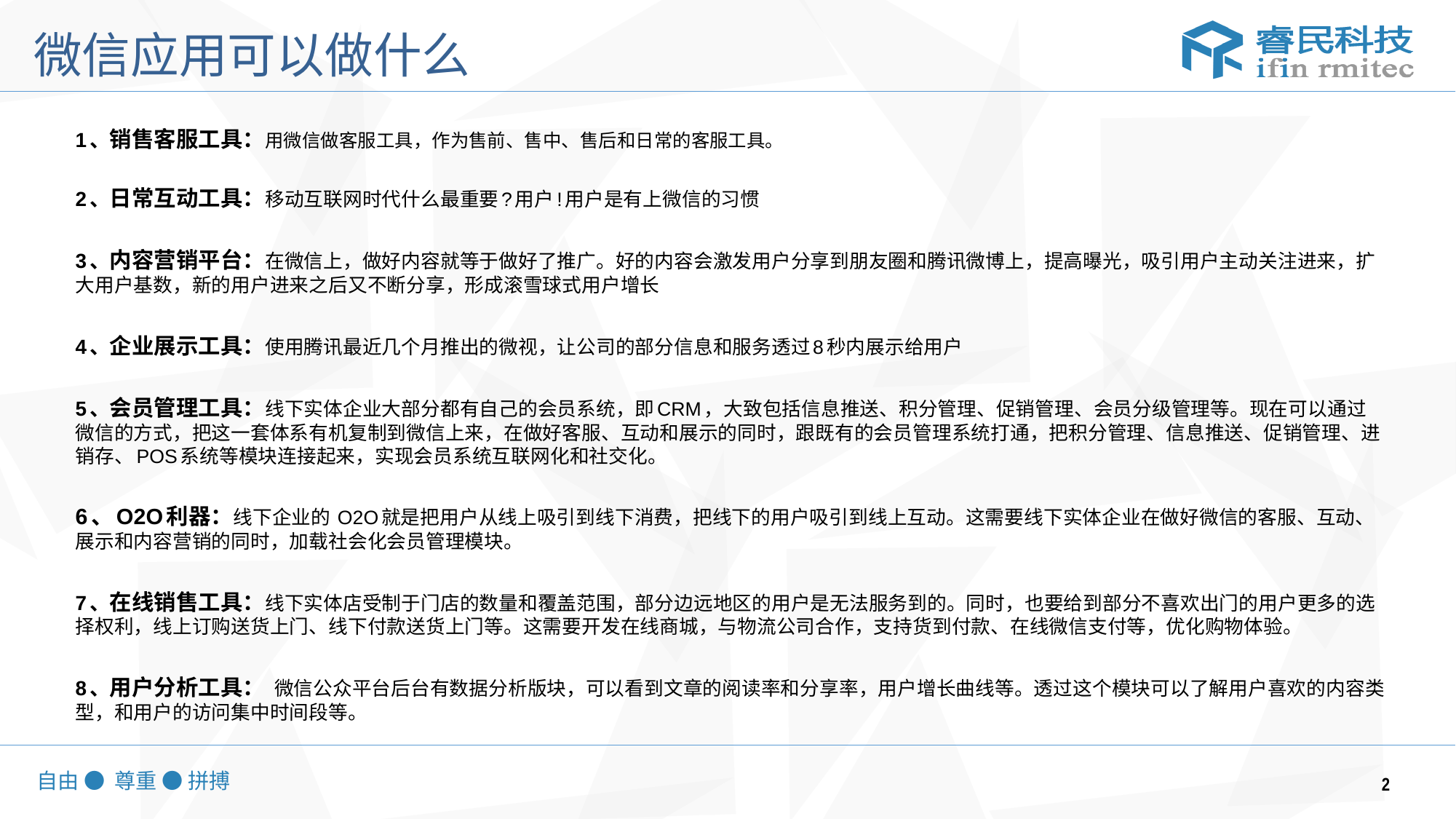

微信应用可以做什么
1、销售客服工具：用微信做客服工具，作为售前、售中、售后和日常的客服工具。

2、日常互动工具：移动互联网时代什么最重要?用户!用户是有上微信的习惯

3、内容营销平台：在微信上，做好内容就等于做好了推广。好的内容会激发用户分享到朋友圈和腾讯微博上，提高曝光，吸引用户主动关注进来，扩大用户基数，新的用户进来之后又不断分享，形成滚雪球式用户增长

4、企业展示工具：使用腾讯最近几个月推出的微视，让公司的部分信息和服务透过8秒内展示给用户

5、会员管理工具：线下实体企业大部分都有自己的会员系统，即CRM，大致包括信息推送、积分管理、促销管理、会员分级管理等。现在可以通过微信的方式，把这一套体系有机复制到微信上来，在做好客服、互动和展示的同时，跟既有的会员管理系统打通，把积分管理、信息推送、促销管理、进销存、POS系统等模块连接起来，实现会员系统互联网化和社交化。

6、O2O利器：线下企业的 O2O就是把用户从线上吸引到线下消费，把线下的用户吸引到线上互动。这需要线下实体企业在做好微信的客服、互动、展示和内容营销的同时，加载社会化会员管理模块。

7、在线销售工具：线下实体店受制于门店的数量和覆盖范围，部分边远地区的用户是无法服务到的。同时，也要给到部分不喜欢出门的用户更多的选择权利，线上订购送货上门、线下付款送货上门等。这需要开发在线商城，与物流公司合作，支持货到付款、在线微信支付等，优化购物体验。

8、用户分析工具：　微信公众平台后台有数据分析版块，可以看到文章的阅读率和分享率，用户增长曲线等。透过这个模块可以了解用户喜欢的内容类型，和用户的访问集中时间段等。